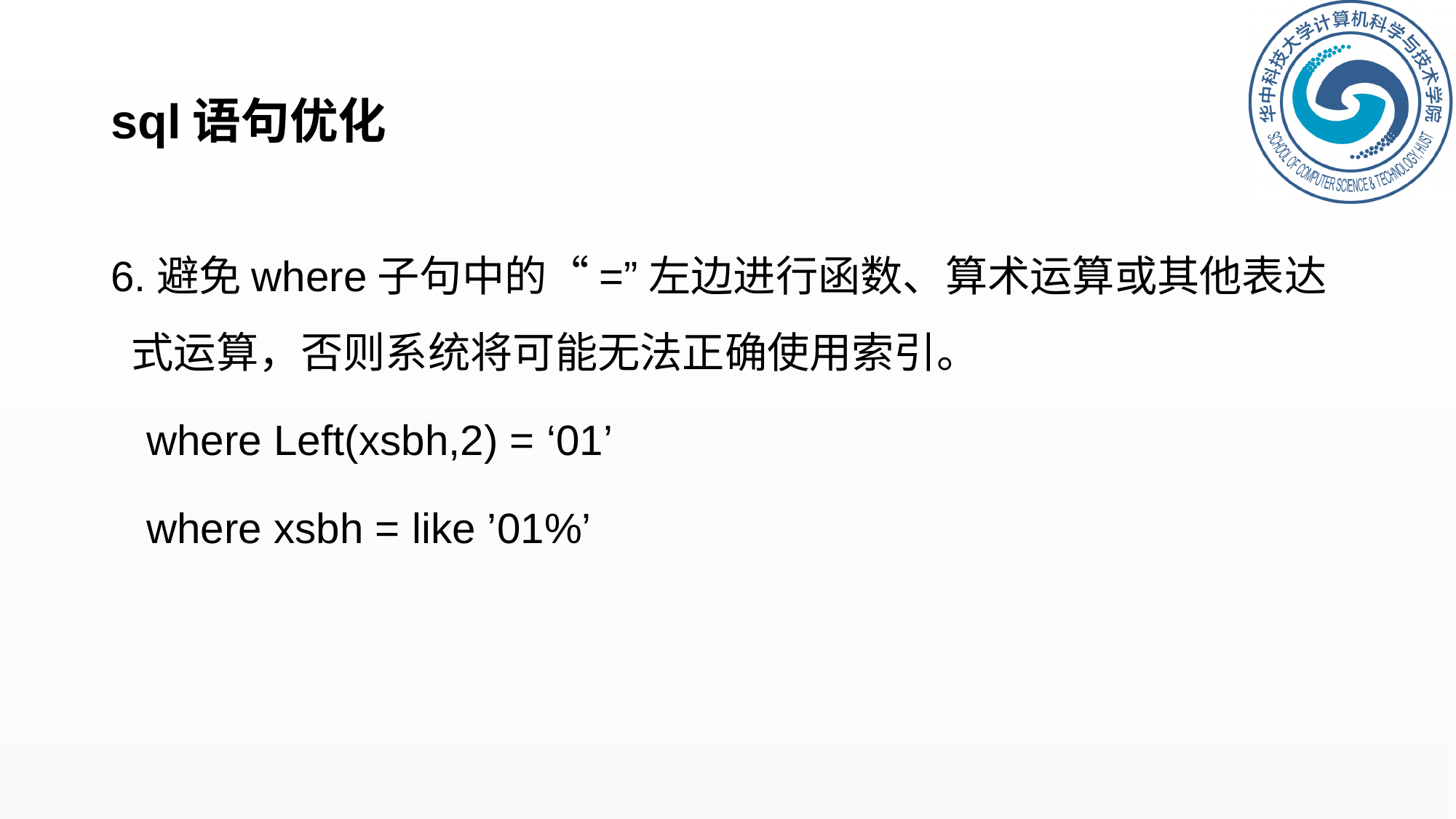

# sql语句优化
6.避免where子句中的“=”左边进行函数、算术运算或其他表达式运算，否则系统将可能无法正确使用索引。
   where Left(xsbh,2) = ‘01’
   where xsbh = like ’01%’